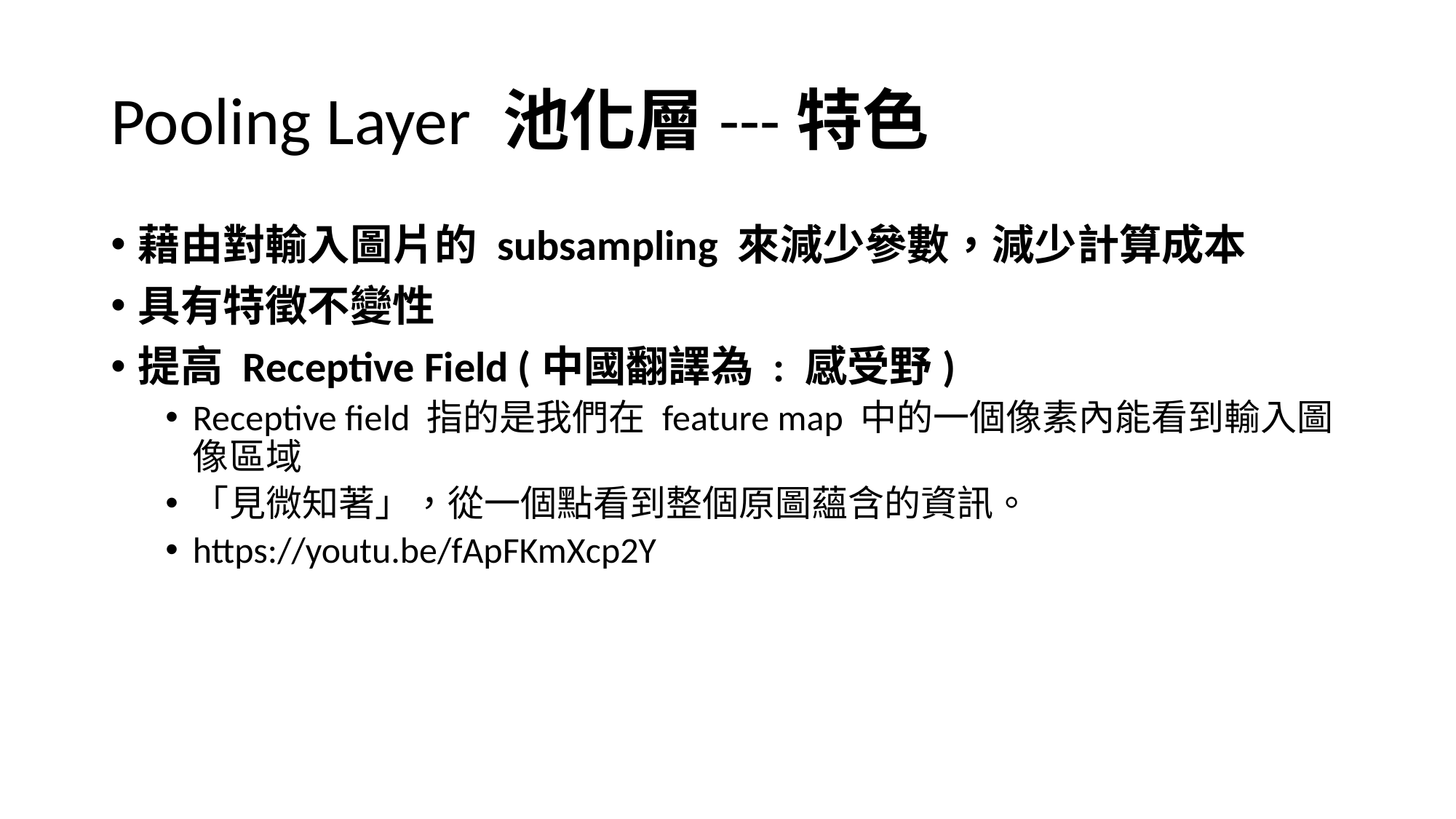

# Pooling Layer 池化層---特色
藉由對輸入圖片的 subsampling 來減少參數，減少計算成本
具有特徵不變性
提高 Receptive Field (中國翻譯為 : 感受野)
Receptive field 指的是我們在 feature map 中的一個像素內能看到輸入圖像區域
「見微知著」，從一個點看到整個原圖蘊含的資訊。
https://youtu.be/fApFKmXcp2Y